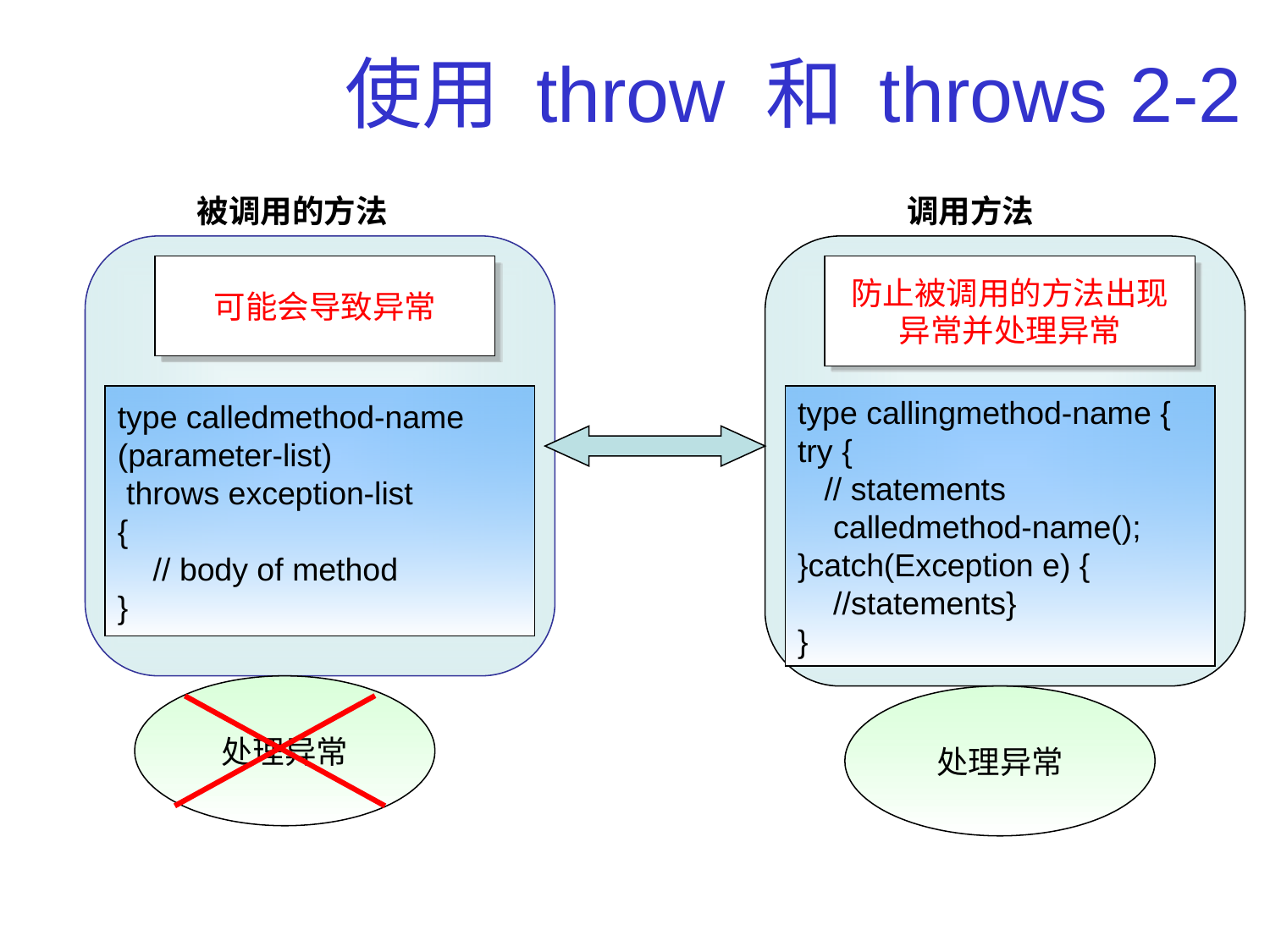

# 使用 throw 和 throws 2-2
被调用的方法
调用方法

可能会导致异常
防止被调用的方法出现
异常并处理异常

type calledmethod-name
(parameter-list)
 throws exception-list
{
    // body of method
}

type callingmethod-name {
try {
   // statements
    calledmethod-name();
}catch(Exception e) {
    //statements}
}

处理异常
处理异常

18